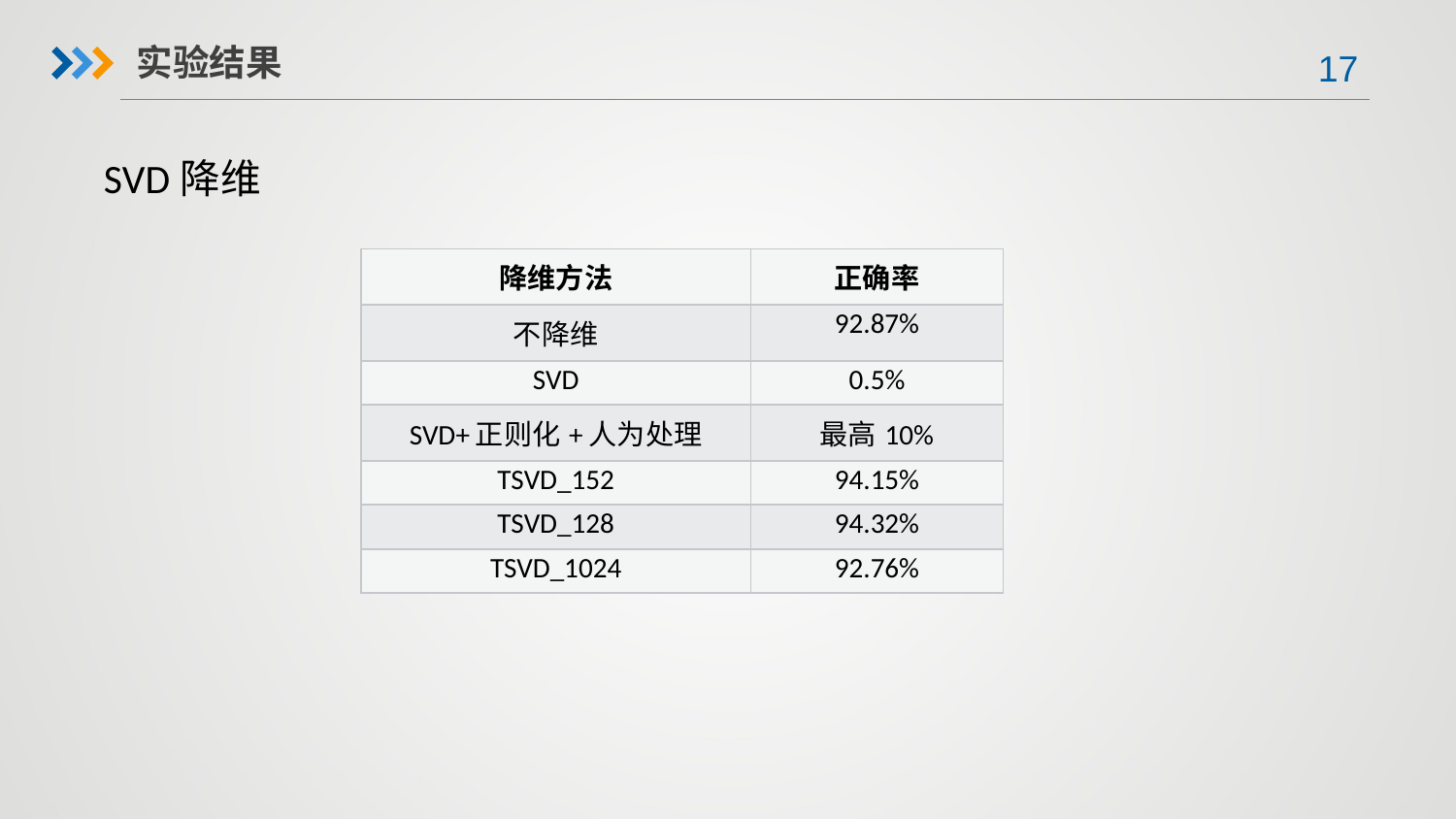

实验结果
SVD降维
| 降维方法 | 正确率 |
| --- | --- |
| 不降维 | 92.87% |
| SVD | 0.5% |
| SVD+正则化+人为处理 | 最高10% |
| TSVD\_152 | 94.15% |
| TSVD\_128 | 94.32% |
| TSVD\_1024 | 92.76% |